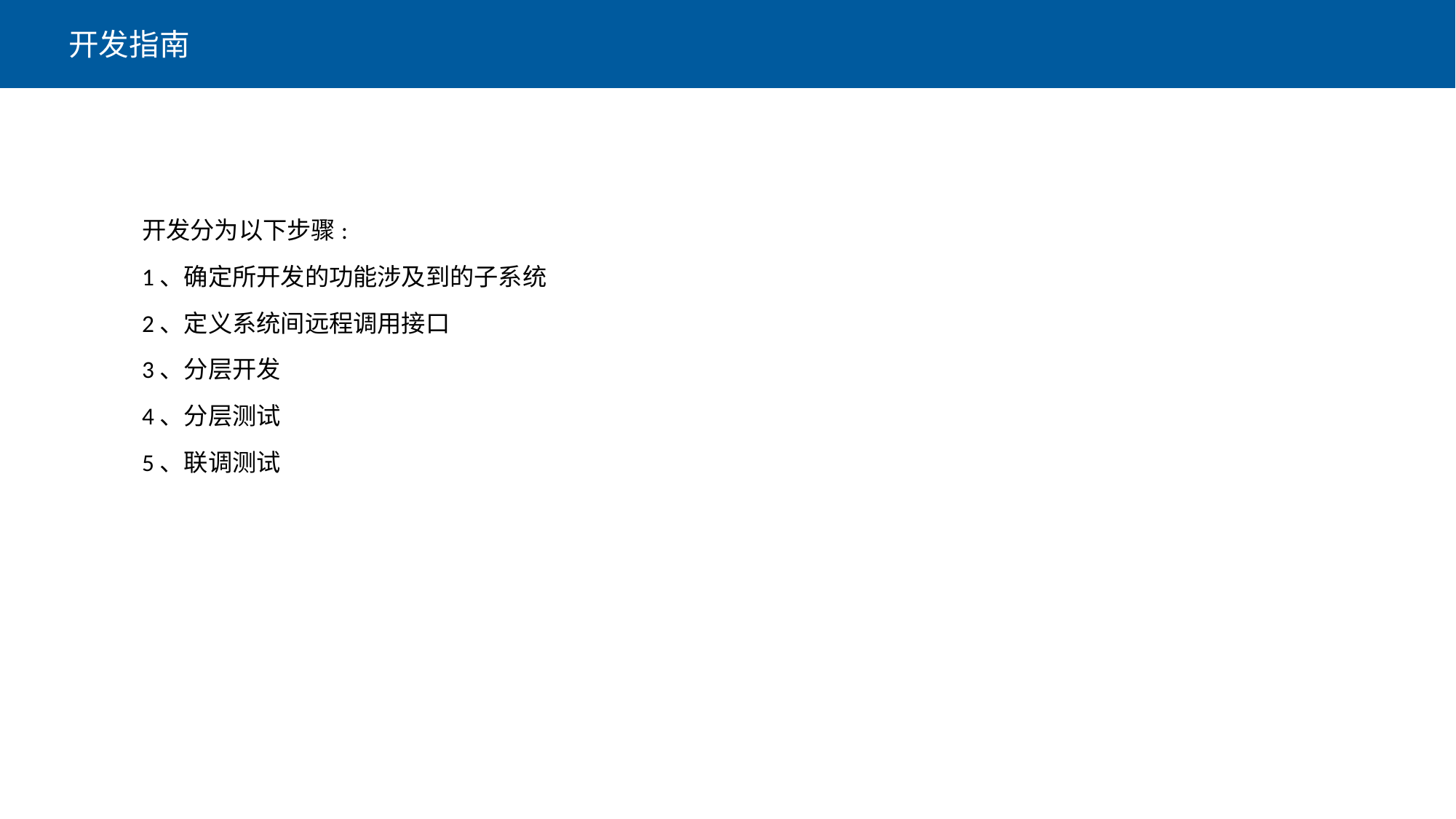

开发指南
开发分为以下步骤:
1、确定所开发的功能涉及到的子系统
2、定义系统间远程调用接口
3、分层开发
4、分层测试
5、联调测试